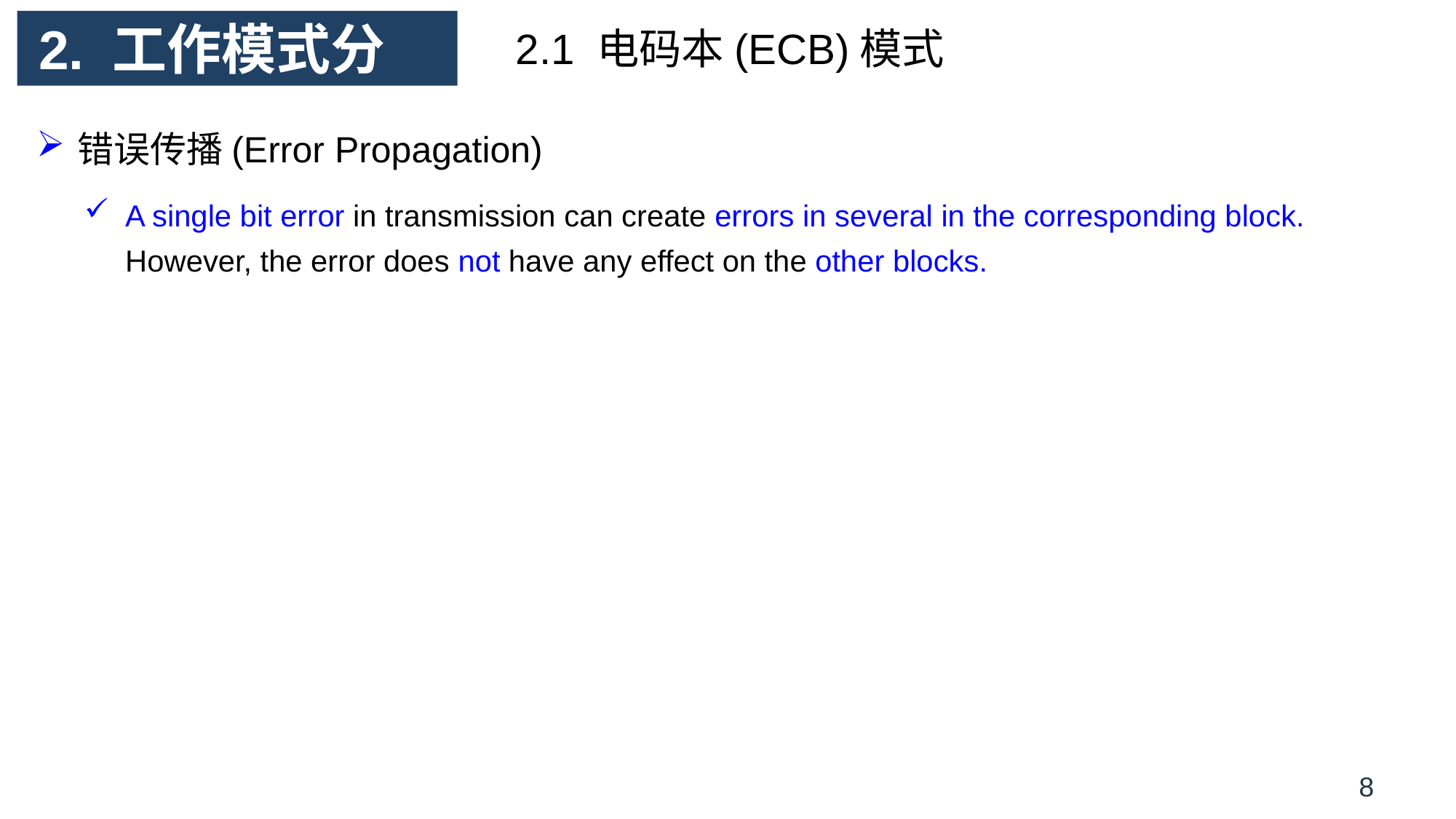

# 2. 工作模式分类
2.1 电码本(ECB)模式
错误传播(Error Propagation)
A single bit error in transmission can create errors in several in the corresponding block. However, the error does not have any effect on the other blocks.